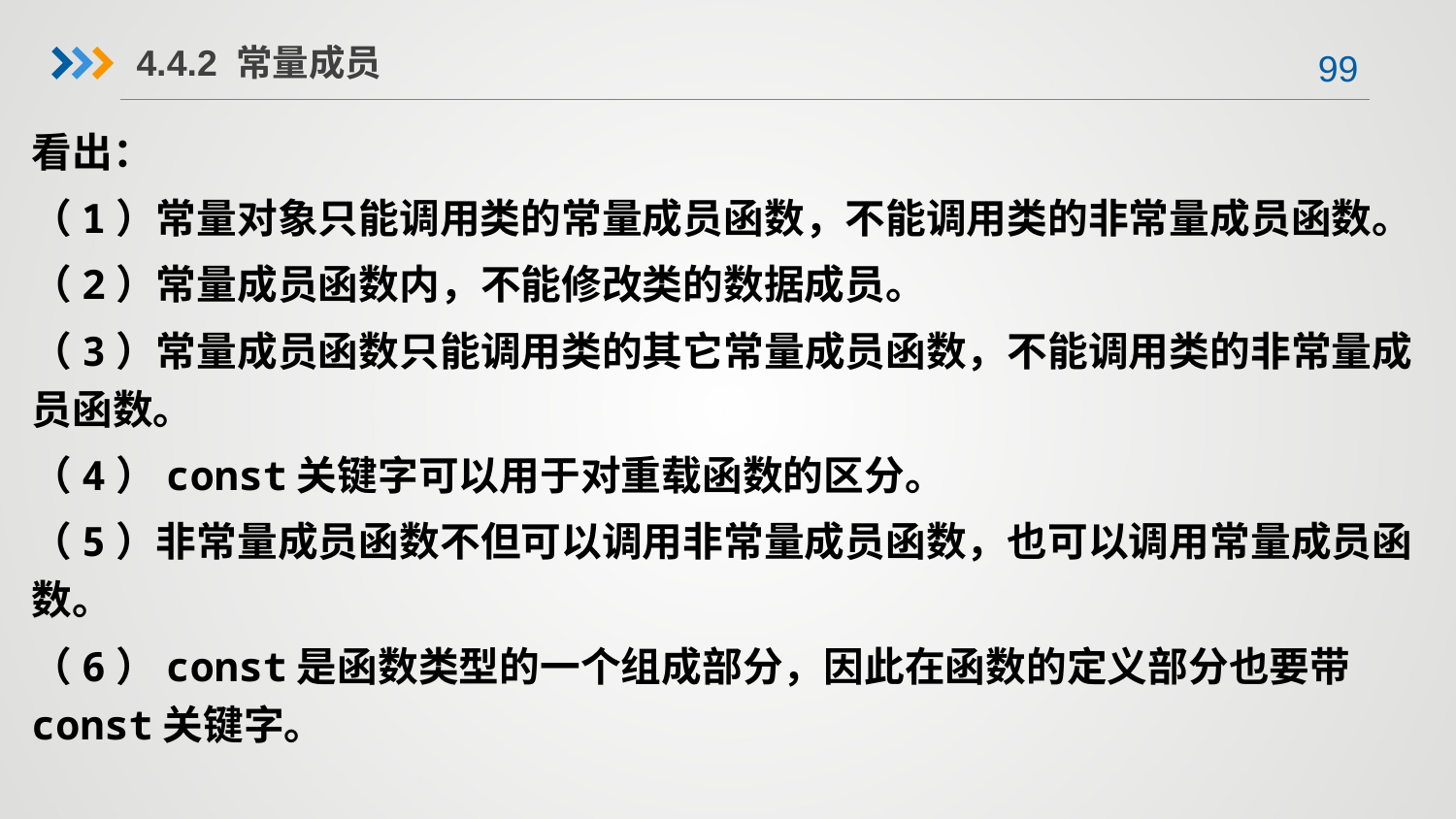

4.4.2 常量成员
看出：
（1）常量对象只能调用类的常量成员函数，不能调用类的非常量成员函数。
（2）常量成员函数内，不能修改类的数据成员。
（3）常量成员函数只能调用类的其它常量成员函数，不能调用类的非常量成员函数。
（4）const关键字可以用于对重载函数的区分。
（5）非常量成员函数不但可以调用非常量成员函数，也可以调用常量成员函数。
（6）const是函数类型的一个组成部分，因此在函数的定义部分也要带const关键字。